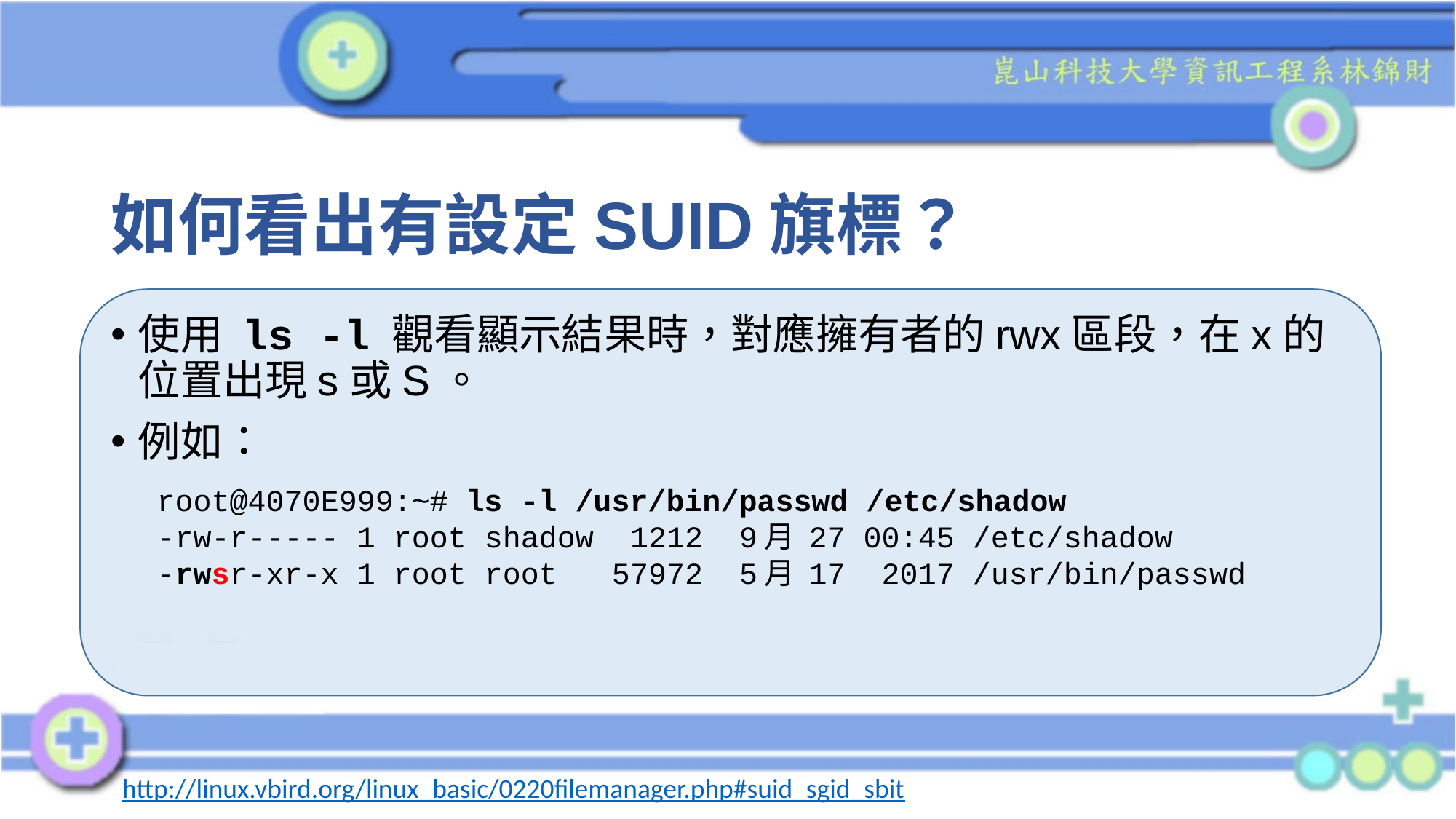

# 如何看出有設定SUID旗標？

使用 ls -l 觀看顯示結果時，對應擁有者的rwx區段，在x的位置出現s或S。
例如：
root@4070E999:~# ls -l /usr/bin/passwd /etc/shadow
-rw-r----- 1 root shadow  1212  9月 27 00:45 /etc/shadow
-rwsr-xr-x 1 root root   57972  5月 17  2017 /usr/bin/passwd
http://linux.vbird.org/linux_basic/0220filemanager.php#suid_sgid_sbit